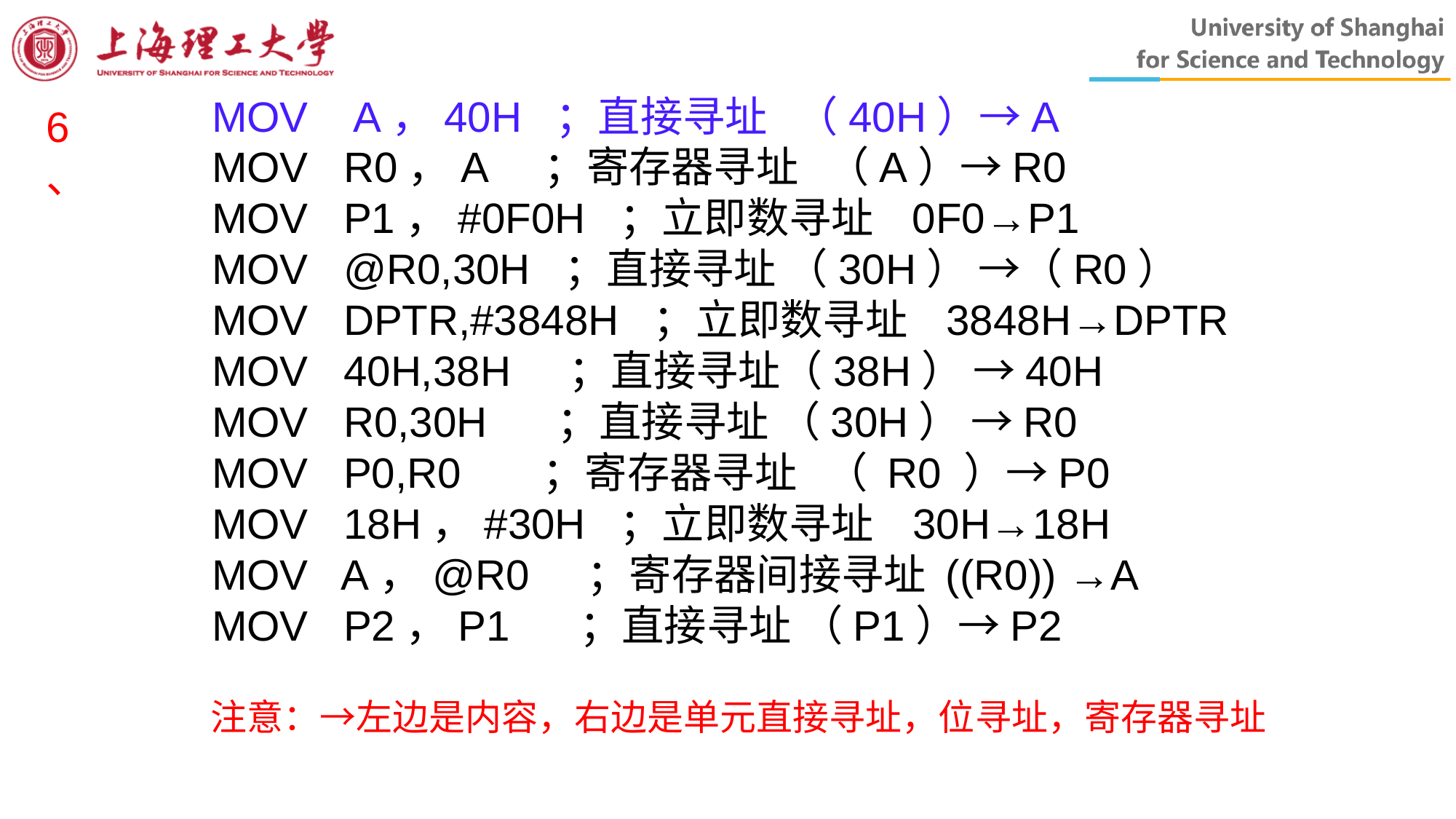

MOV    A，40H  ；直接寻址   （40H）→A
   MOV   R0，A    ；寄存器寻址   （A）→R0
   MOV   P1，#0F0H  ；立即数寻址   0F0→P1
   MOV   @R0,30H  ；直接寻址 （30H） →（R0）
   MOV   DPTR,#3848H  ；立即数寻址   3848H→DPTR
   MOV   40H,38H    ；直接寻址（38H） →40H
   MOV   R0,30H     ；直接寻址 （30H） →R0
   MOV   P0,R0      ；寄存器寻址   （ R0 ）→P0
   MOV   18H，#30H  ；立即数寻址   30H→18H
   MOV   A，@R0    ；寄存器间接寻址 ((R0)) →A
   MOV   P2，P1     ；直接寻址 （P1）→P2
6、
注意：→左边是内容，右边是单元直接寻址，位寻址，寄存器寻址